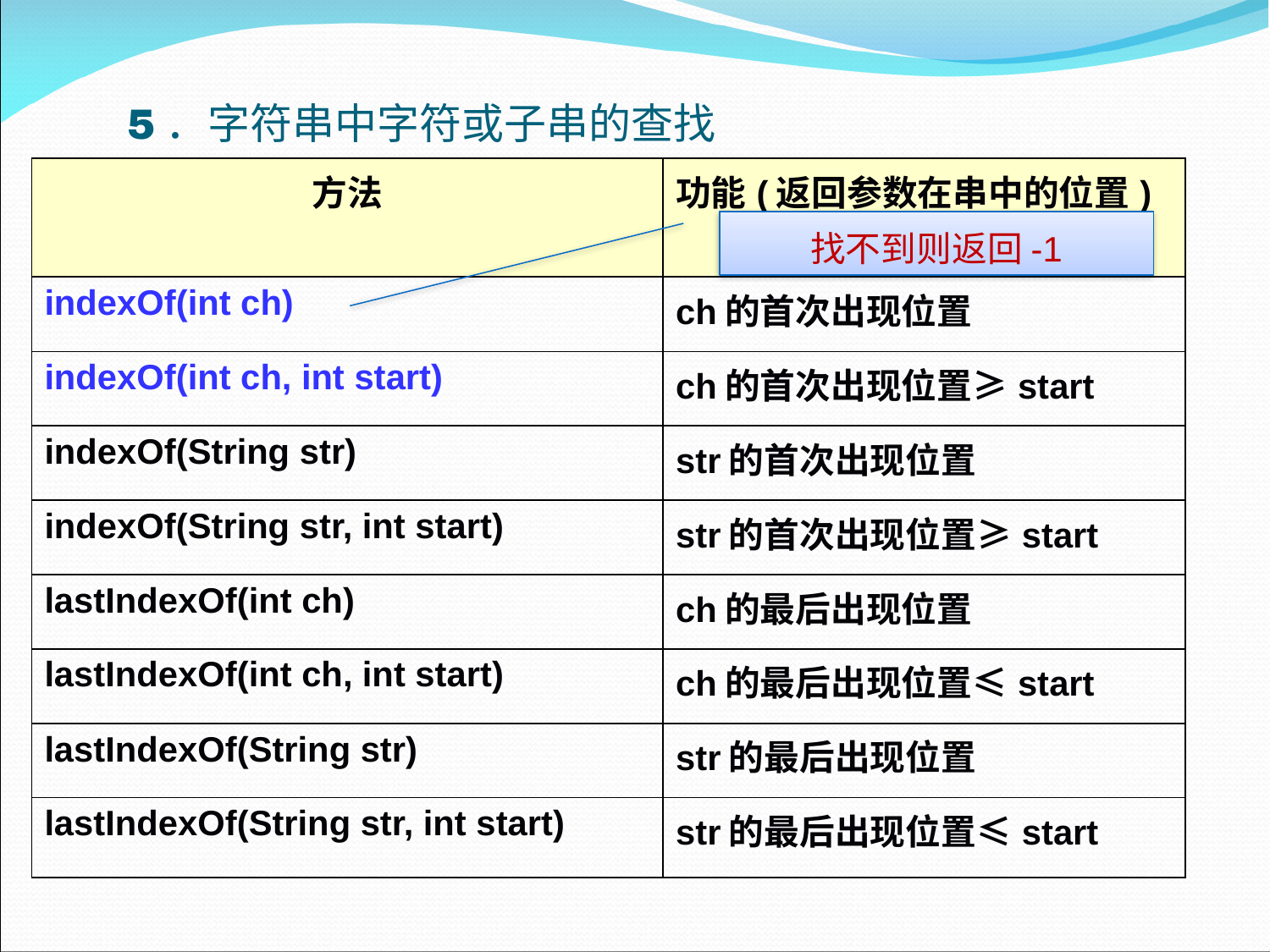

# 5．字符串中字符或子串的查找
| 方法 | 功能(返回参数在串中的位置) |
| --- | --- |
| indexOf(int ch) | ch的首次出现位置 |
| indexOf(int ch, int start) | ch的首次出现位置≥start |
| indexOf(String str) | str的首次出现位置 |
| indexOf(String str, int start) | str的首次出现位置≥start |
| lastIndexOf(int ch) | ch的最后出现位置 |
| lastIndexOf(int ch, int start) | ch的最后出现位置≤start |
| lastIndexOf(String str) | str的最后出现位置 |
| lastIndexOf(String str, int start) | str的最后出现位置≤start |
找不到则返回-1